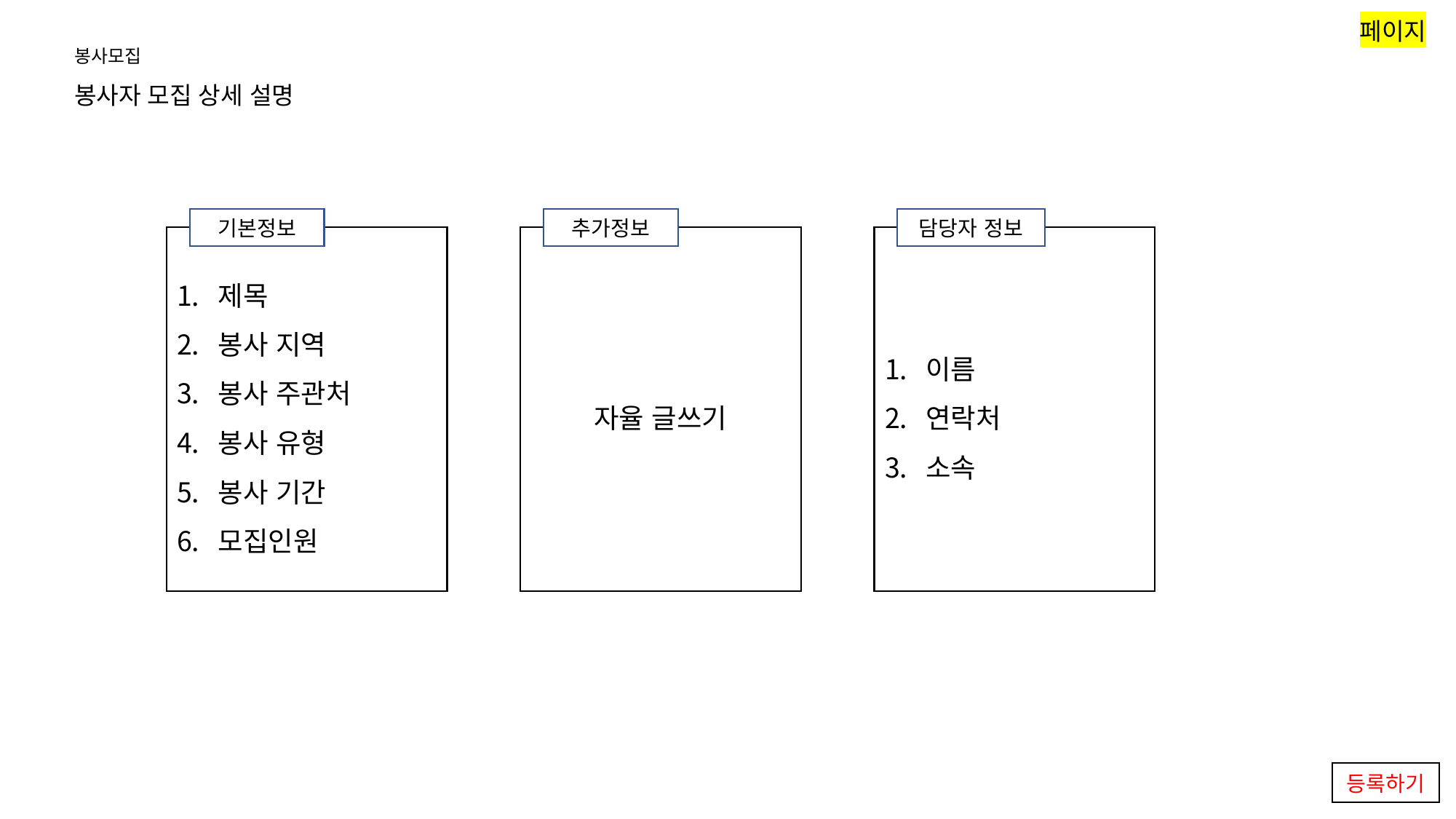

페이지
봉사모집
봉사자 모집 상세 설명
기본정보
추가정보
담당자 정보
제목
봉사 지역
봉사 주관처
봉사 유형
봉사 기간
모집인원
자율 글쓰기
이름
연락처
소속
등록하기